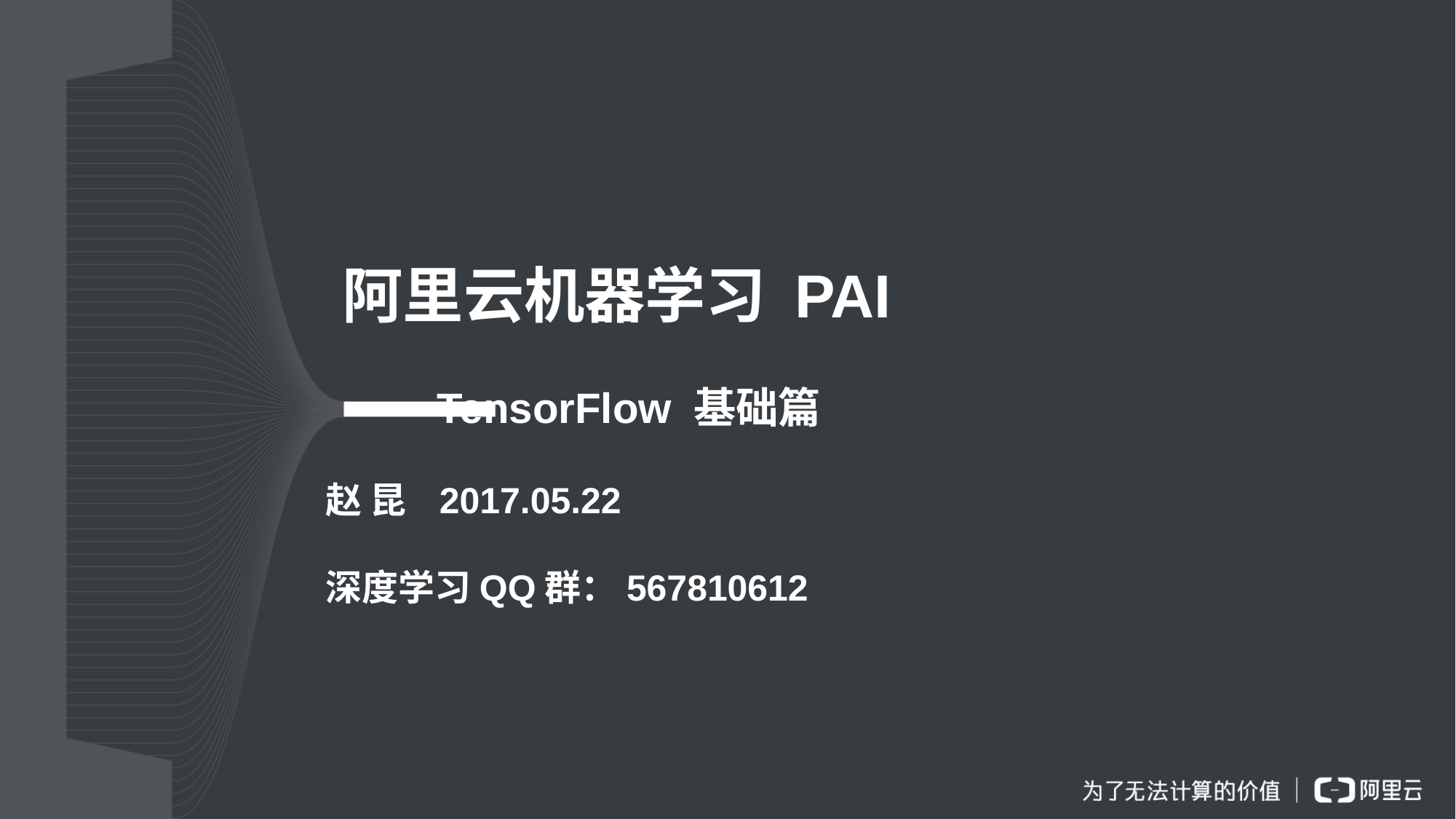

阿里云机器学习 PAI

        TensorFlow 基础篇

赵 昆   2017.05.22

深度学习QQ群：567810612